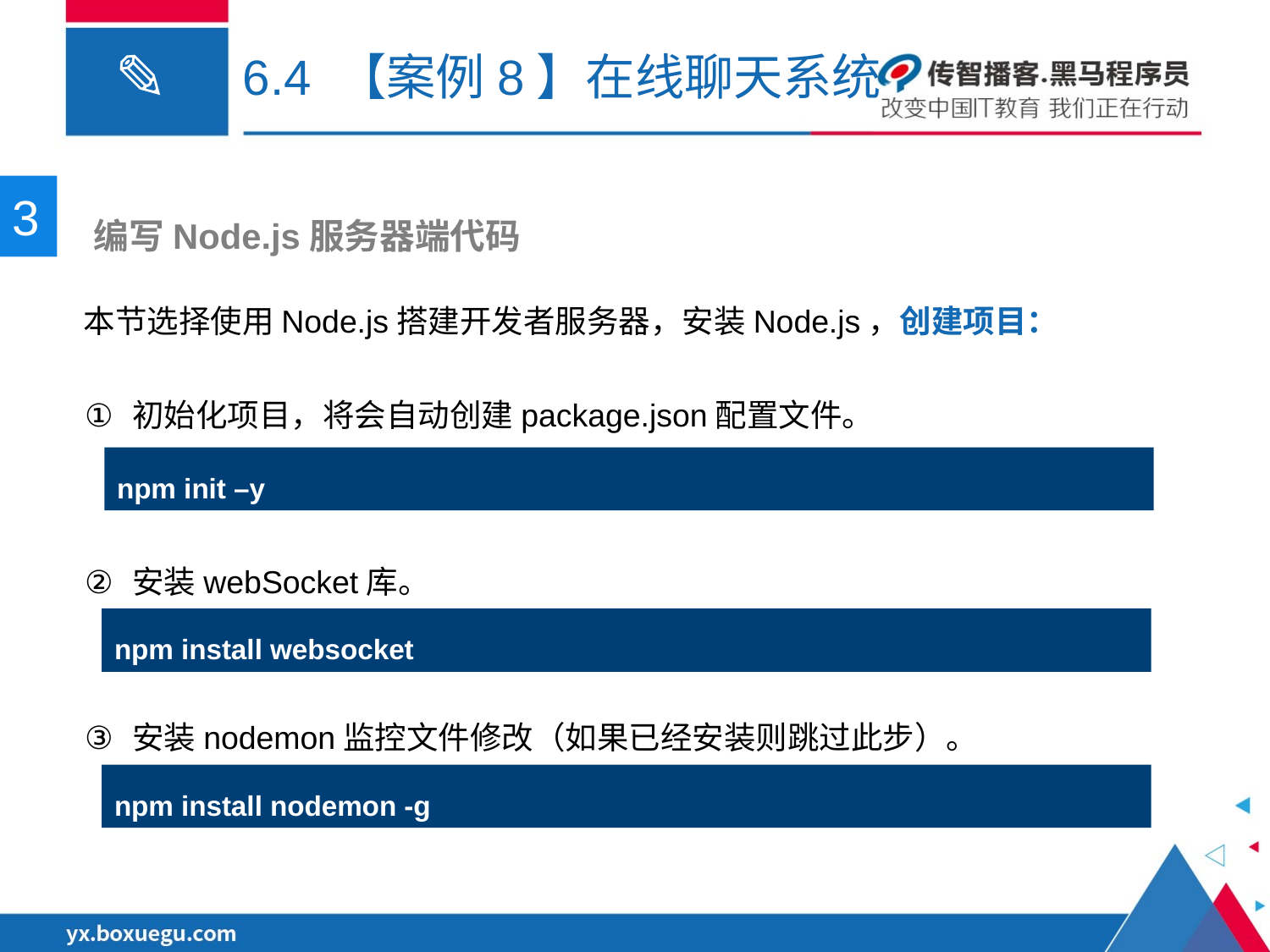

# 6.4 【案例8】在线聊天系统

3
  编写Node.js服务器端代码
本节选择使用Node.js搭建开发者服务器，安装Node.js，创建项目：
初始化项目，将会自动创建package.json配置文件。
npm init –y
安装webSocket库。
npm install websocket
安装nodemon监控文件修改（如果已经安装则跳过此步）。
npm install nodemon -g